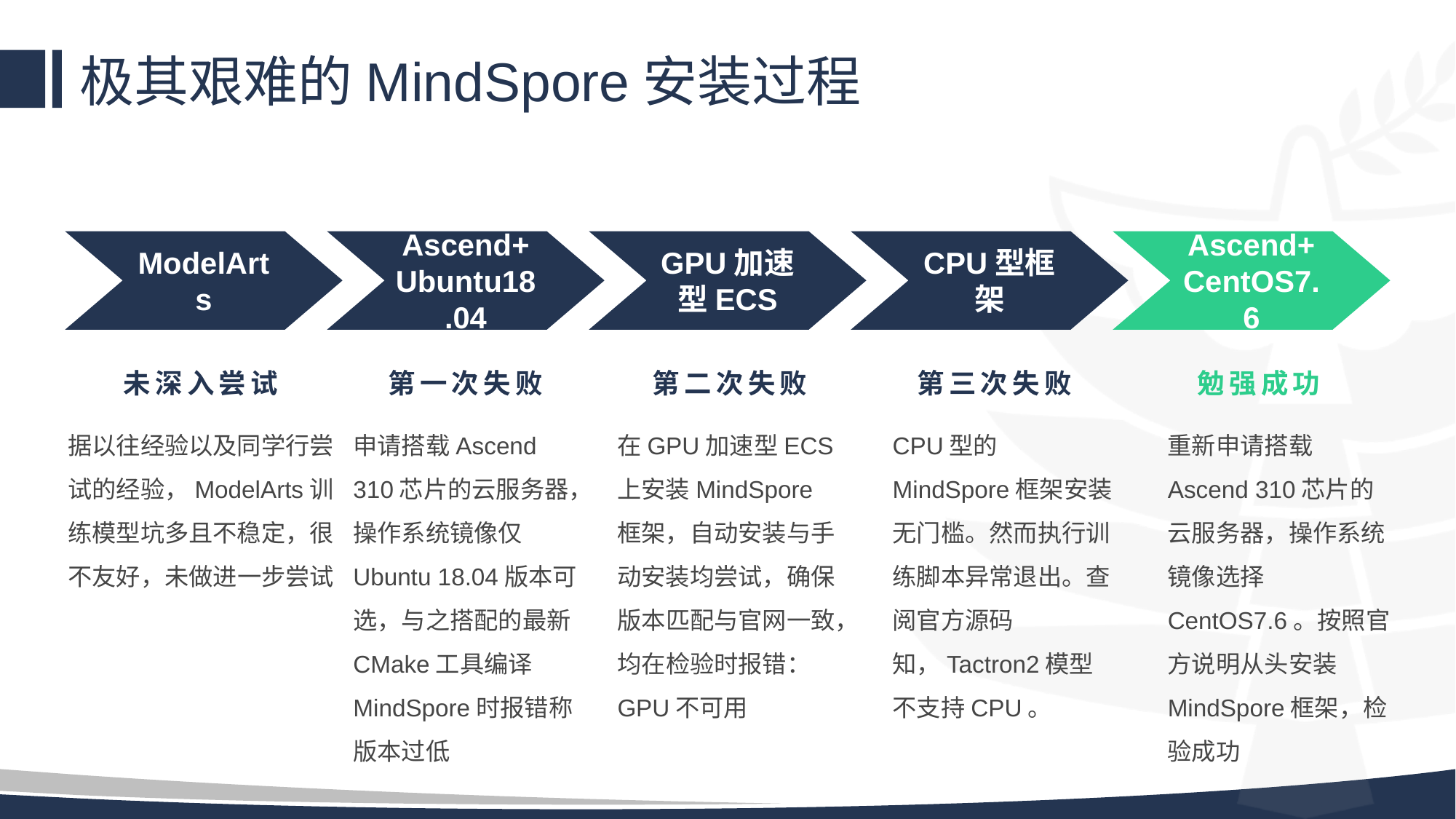

# 极其艰难的MindSpore安装过程
ModelArts
Ascend+Ubuntu18.04
GPU加速型ECS
CPU型框架
Ascend+CentOS7.6
未深入尝试
第一次失败
第二次失败
第三次失败
勉强成功
申请搭载Ascend 310芯片的云服务器，操作系统镜像仅Ubuntu 18.04版本可选，与之搭配的最新CMake工具编译MindSpore时报错称版本过低
在GPU加速型ECS上安装MindSpore框架，自动安装与手动安装均尝试，确保版本匹配与官网一致，均在检验时报错：GPU不可用
CPU型的MindSpore框架安装无门槛。然而执行训练脚本异常退出。查阅官方源码知，Tactron2模型不支持CPU。
重新申请搭载Ascend 310芯片的云服务器，操作系统镜像选择CentOS7.6。按照官方说明从头安装MindSpore框架，检验成功
据以往经验以及同学行尝试的经验，ModelArts训练模型坑多且不稳定，很不友好，未做进一步尝试